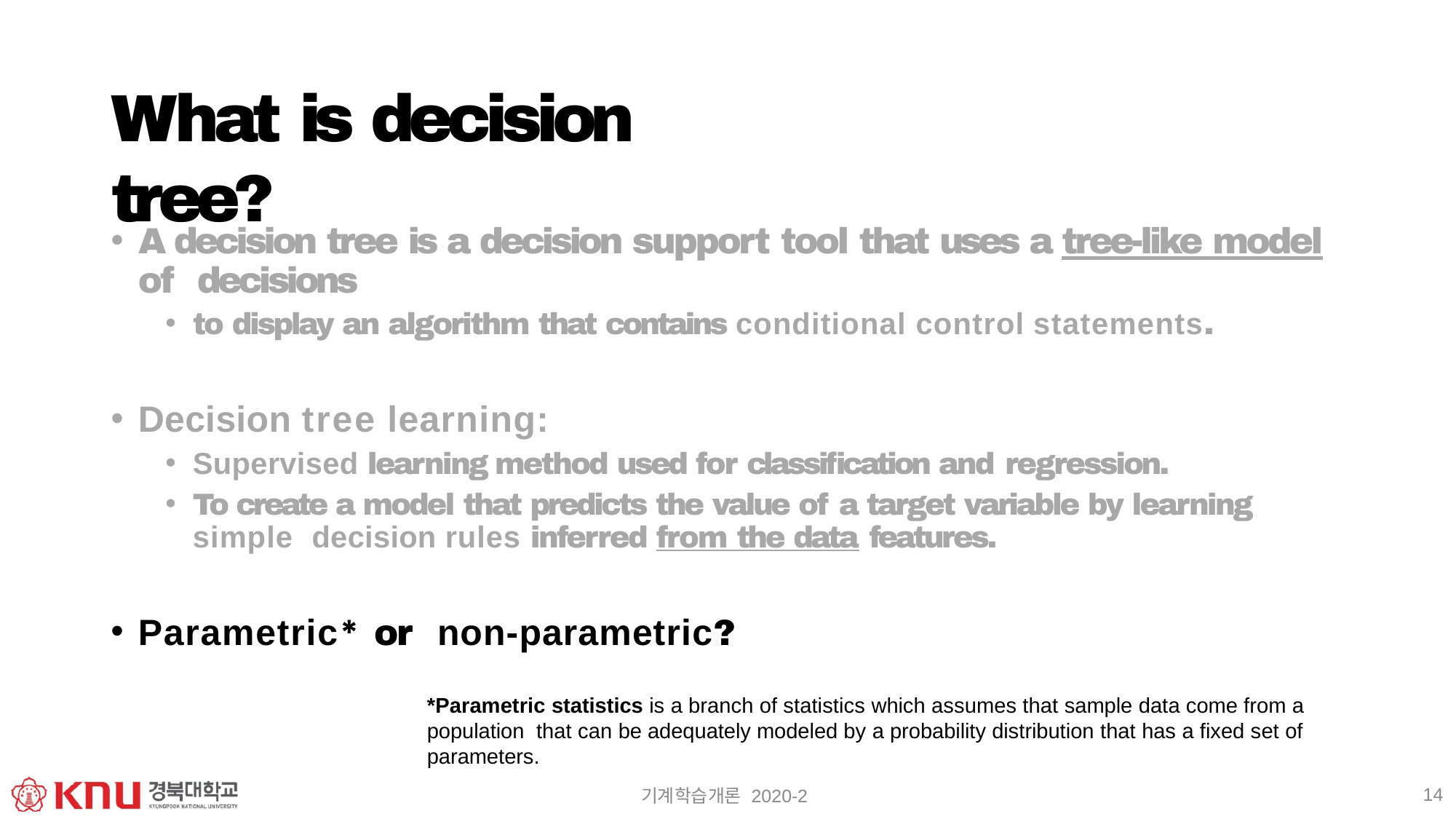

# What is decision tree?
A decision tree is a decision support tool that uses a tree-like model of  decisions
to display an algorithm that contains conditional control statements.

Decision tree learning:
Supervised learning method used for classification and regression.
To create a model that predicts the value of a target variable by learning simple  decision rules inferred from the data features.

Parametric* or  non-parametric?
*Parametric statistics is a branch of statistics which assumes that sample data come from a population  that can be adequately modeled by a probability distribution that has a fixed set of parameters.
14
기계학습개론 2020-2